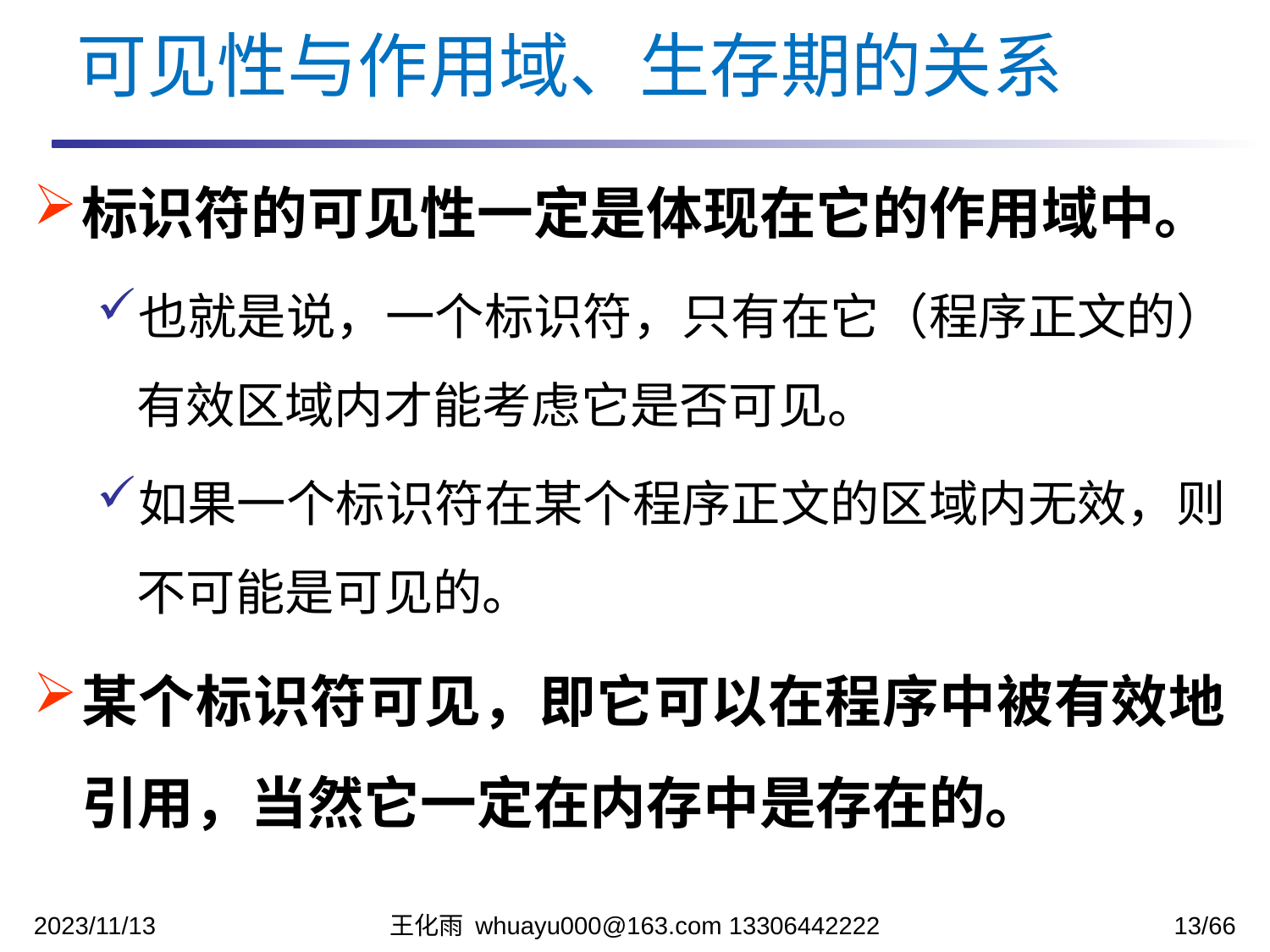

可见性与作用域、生存期的关系
标识符的可见性一定是体现在它的作用域中。
也就是说，一个标识符，只有在它（程序正文的）有效区域内才能考虑它是否可见。
如果一个标识符在某个程序正文的区域内无效，则不可能是可见的。
某个标识符可见，即它可以在程序中被有效地引用，当然它一定在内存中是存在的。
2023/11/13
王化雨 whuayu000@163.com 13306442222
13/66